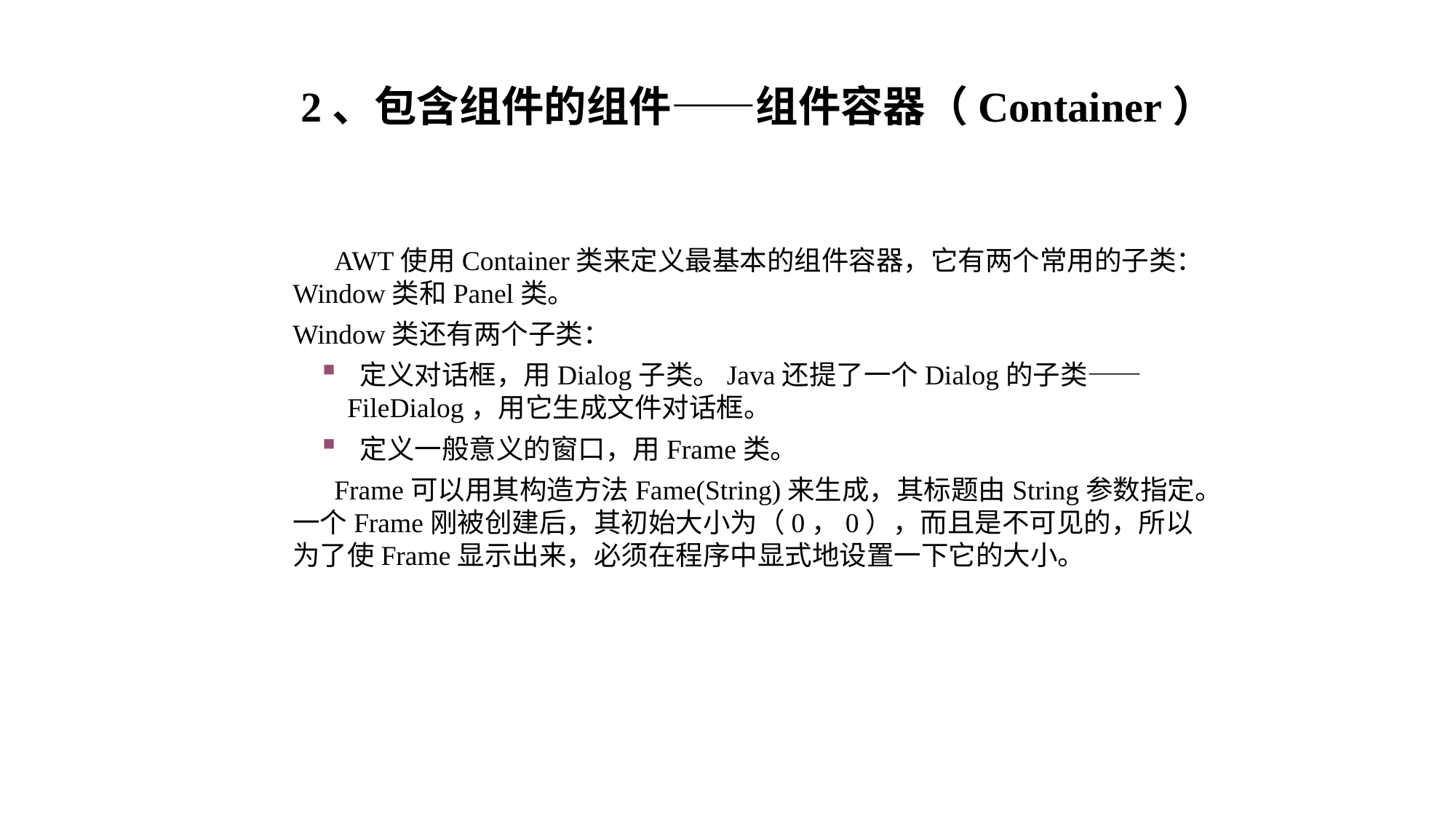

2、包含组件的组件——组件容器（Container）
      AWT使用Container类来定义最基本的组件容器，它有两个常用的子类：Window类和Panel类。
Window类还有两个子类：
 定义对话框，用Dialog子类。Java还提了一个Dialog的子类——FileDialog，用它生成文件对话框。
 定义一般意义的窗口，用Frame类。
      Frame可以用其构造方法Fame(String)来生成，其标题由String参数指定。一个Frame刚被创建后，其初始大小为（0，0），而且是不可见的，所以为了使Frame显示出来，必须在程序中显式地设置一下它的大小。